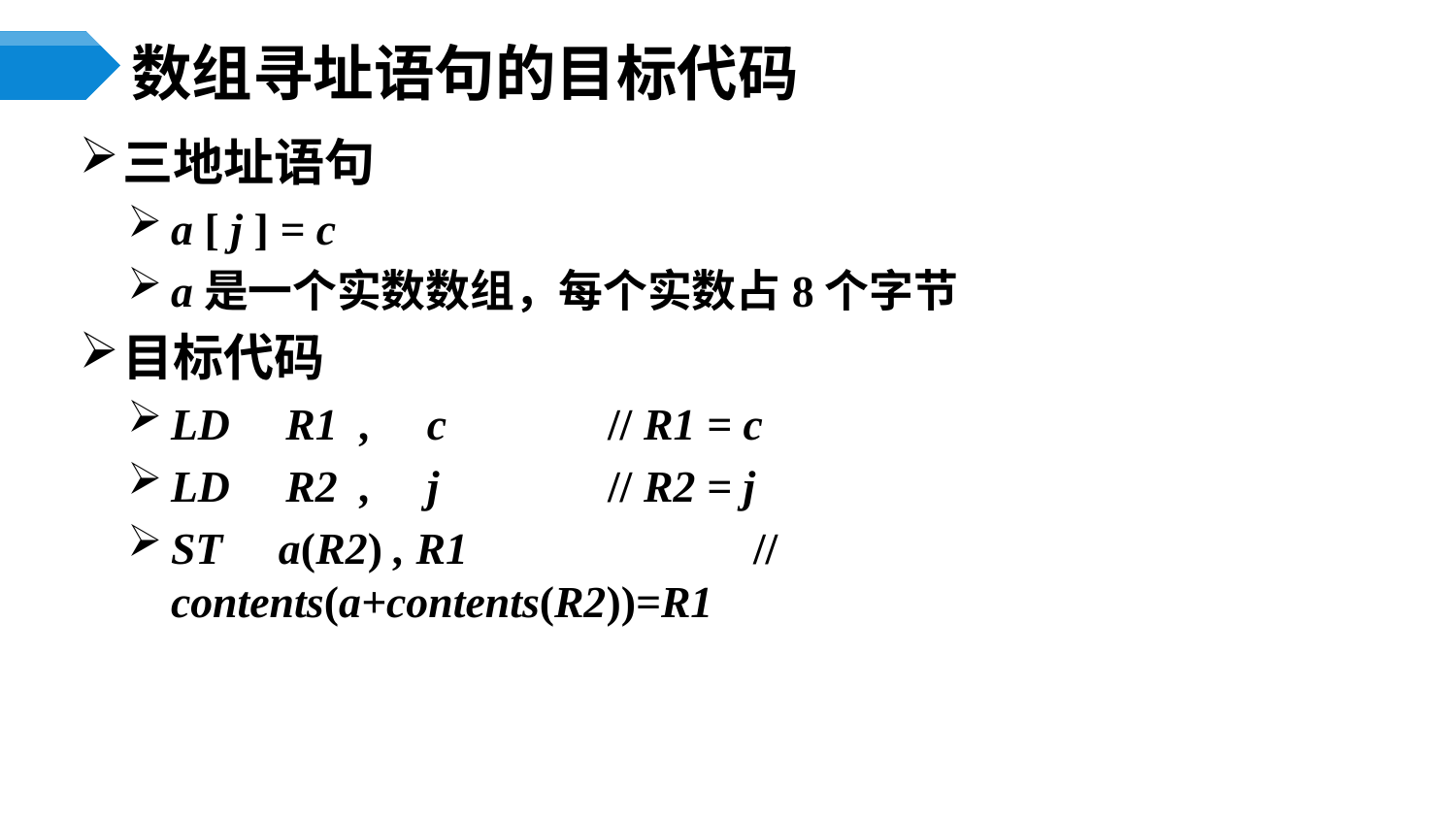

# 数组寻址语句的目标代码
三地址语句
a [ j ] = c
a是一个实数数组，每个实数占8个字节
目标代码
LD     R1  ,     c		// R1 = c
LD     R2  ,     j		// R2 = j
ST     a(R2) , R1		// contents(a+contents(R2))=R1